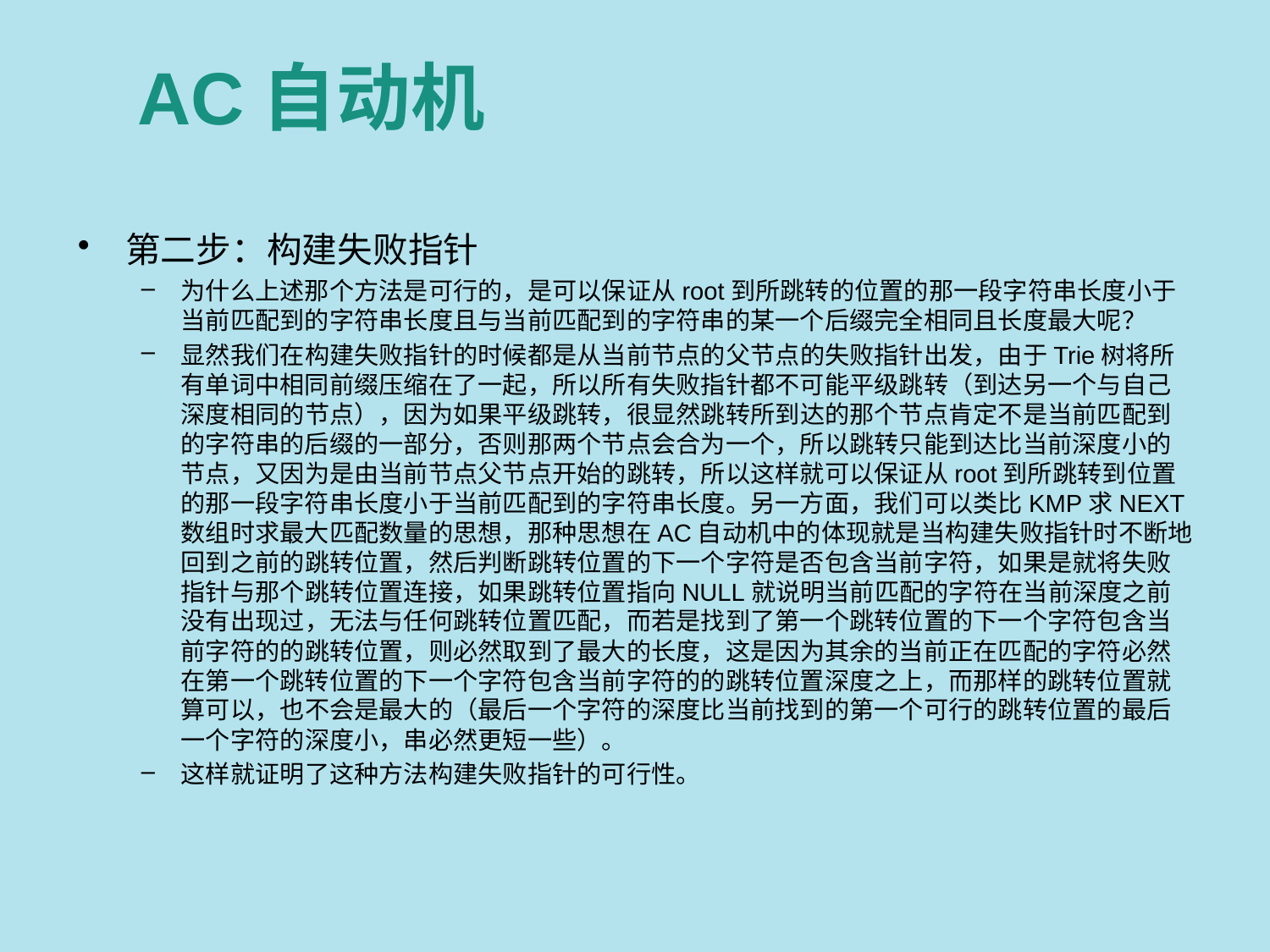

# AC自动机
第二步：构建失败指针
为什么上述那个方法是可行的，是可以保证从root到所跳转的位置的那一段字符串长度小于当前匹配到的字符串长度且与当前匹配到的字符串的某一个后缀完全相同且长度最大呢？
显然我们在构建失败指针的时候都是从当前节点的父节点的失败指针出发，由于Trie树将所有单词中相同前缀压缩在了一起，所以所有失败指针都不可能平级跳转（到达另一个与自己深度相同的节点），因为如果平级跳转，很显然跳转所到达的那个节点肯定不是当前匹配到的字符串的后缀的一部分，否则那两个节点会合为一个，所以跳转只能到达比当前深度小的节点，又因为是由当前节点父节点开始的跳转，所以这样就可以保证从root到所跳转到位置的那一段字符串长度小于当前匹配到的字符串长度。另一方面，我们可以类比KMP求NEXT数组时求最大匹配数量的思想，那种思想在AC自动机中的体现就是当构建失败指针时不断地回到之前的跳转位置，然后判断跳转位置的下一个字符是否包含当前字符，如果是就将失败指针与那个跳转位置连接，如果跳转位置指向NULL就说明当前匹配的字符在当前深度之前没有出现过，无法与任何跳转位置匹配，而若是找到了第一个跳转位置的下一个字符包含当前字符的的跳转位置，则必然取到了最大的长度，这是因为其余的当前正在匹配的字符必然在第一个跳转位置的下一个字符包含当前字符的的跳转位置深度之上，而那样的跳转位置就算可以，也不会是最大的（最后一个字符的深度比当前找到的第一个可行的跳转位置的最后一个字符的深度小，串必然更短一些）。
这样就证明了这种方法构建失败指针的可行性。